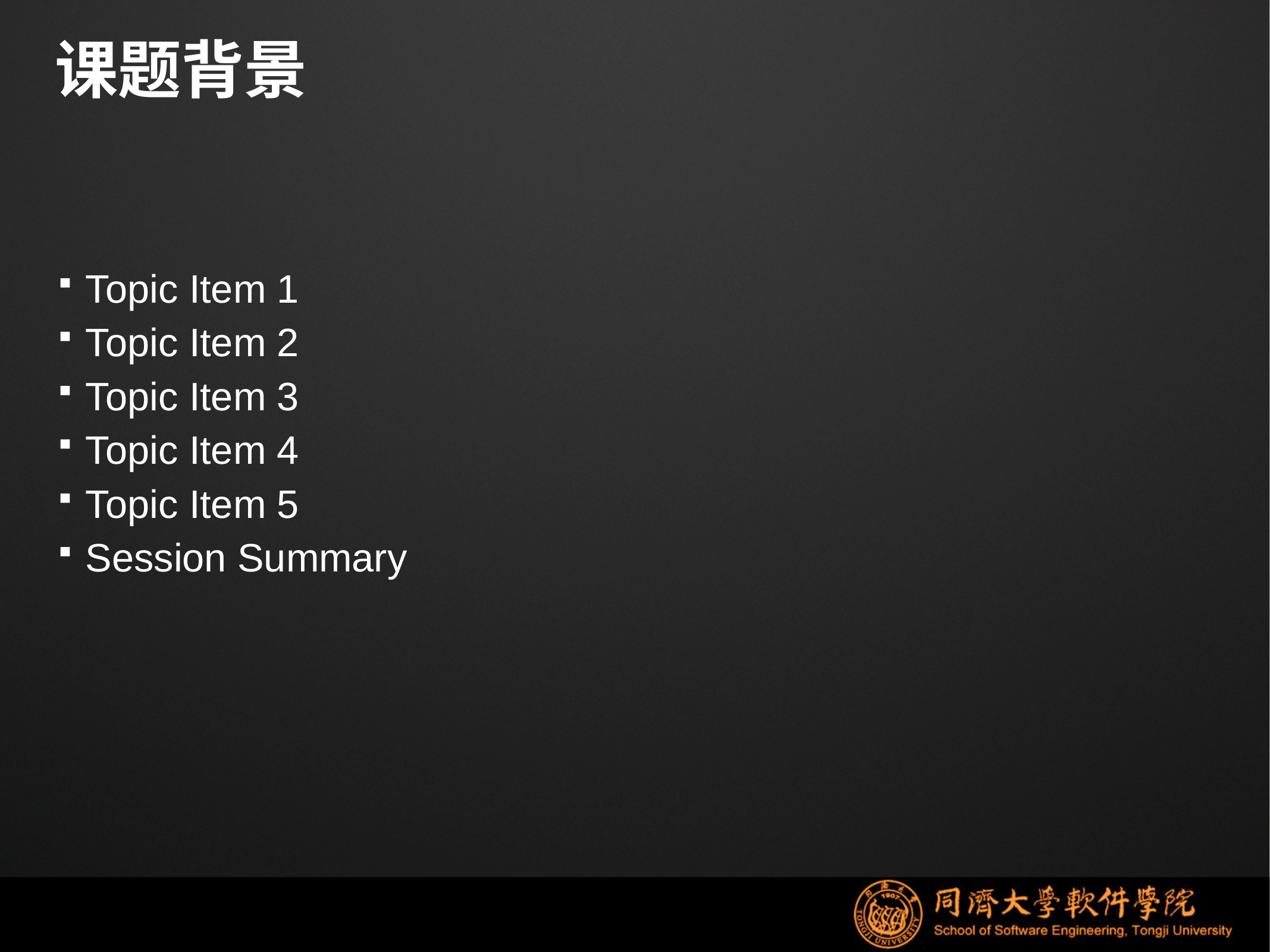

# 课题背景

Topic Item 1
Topic Item 2
Topic Item 3
Topic Item 4
Topic Item 5
Session Summary